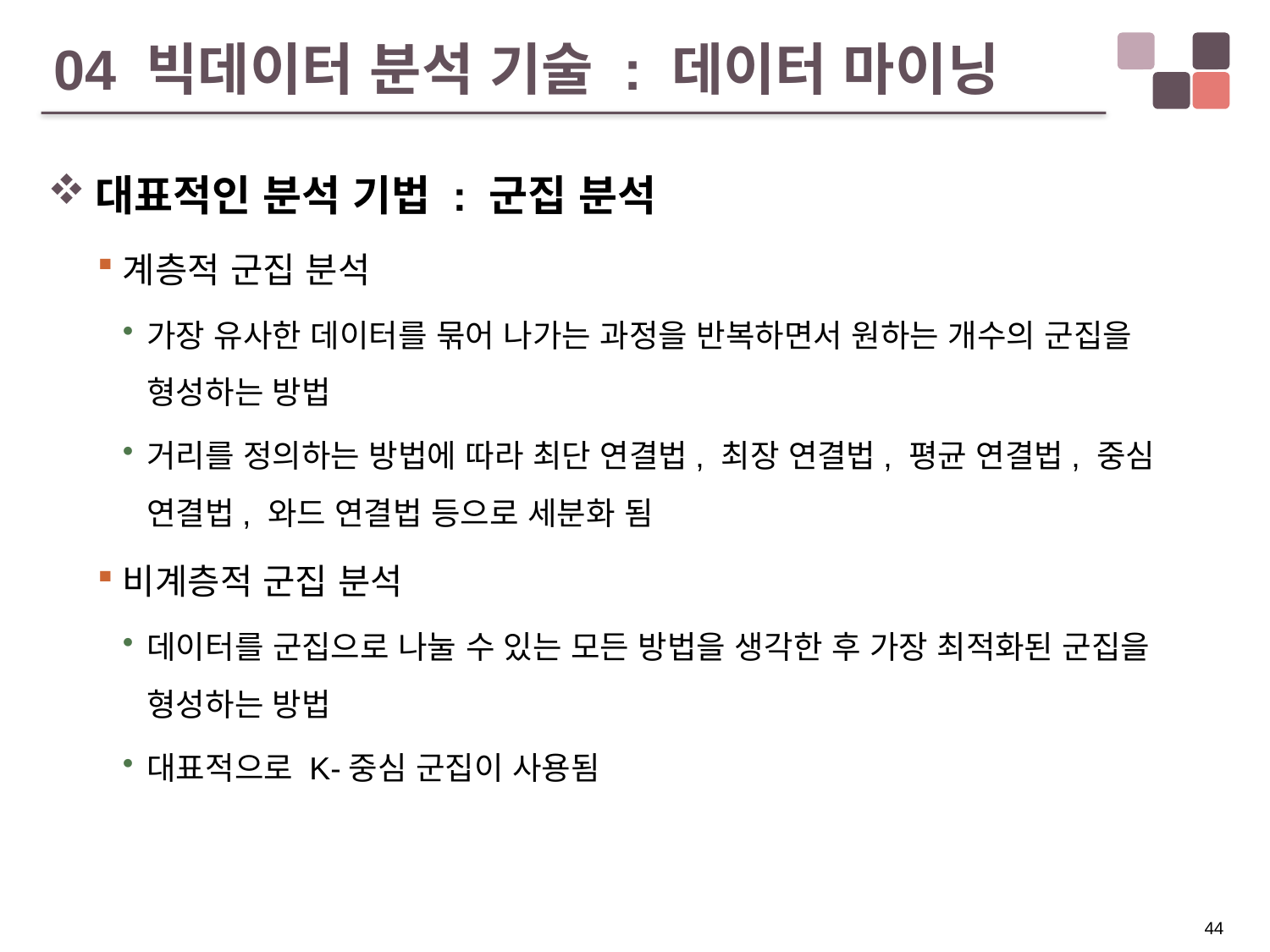

# 04 빅데이터 분석 기술 : 데이터 마이닝
대표적인 분석 기법 : 군집 분석
계층적 군집 분석
가장 유사한 데이터를 묶어 나가는 과정을 반복하면서 원하는 개수의 군집을 형성하는 방법
거리를 정의하는 방법에 따라 최단 연결법, 최장 연결법, 평균 연결법, 중심
연결법, 와드 연결법 등으로 세분화 됨
비계층적 군집 분석
데이터를 군집으로 나눌 수 있는 모든 방법을 생각한 후 가장 최적화된 군집을 형성하는 방법
대표적으로 K-중심 군집이 사용됨